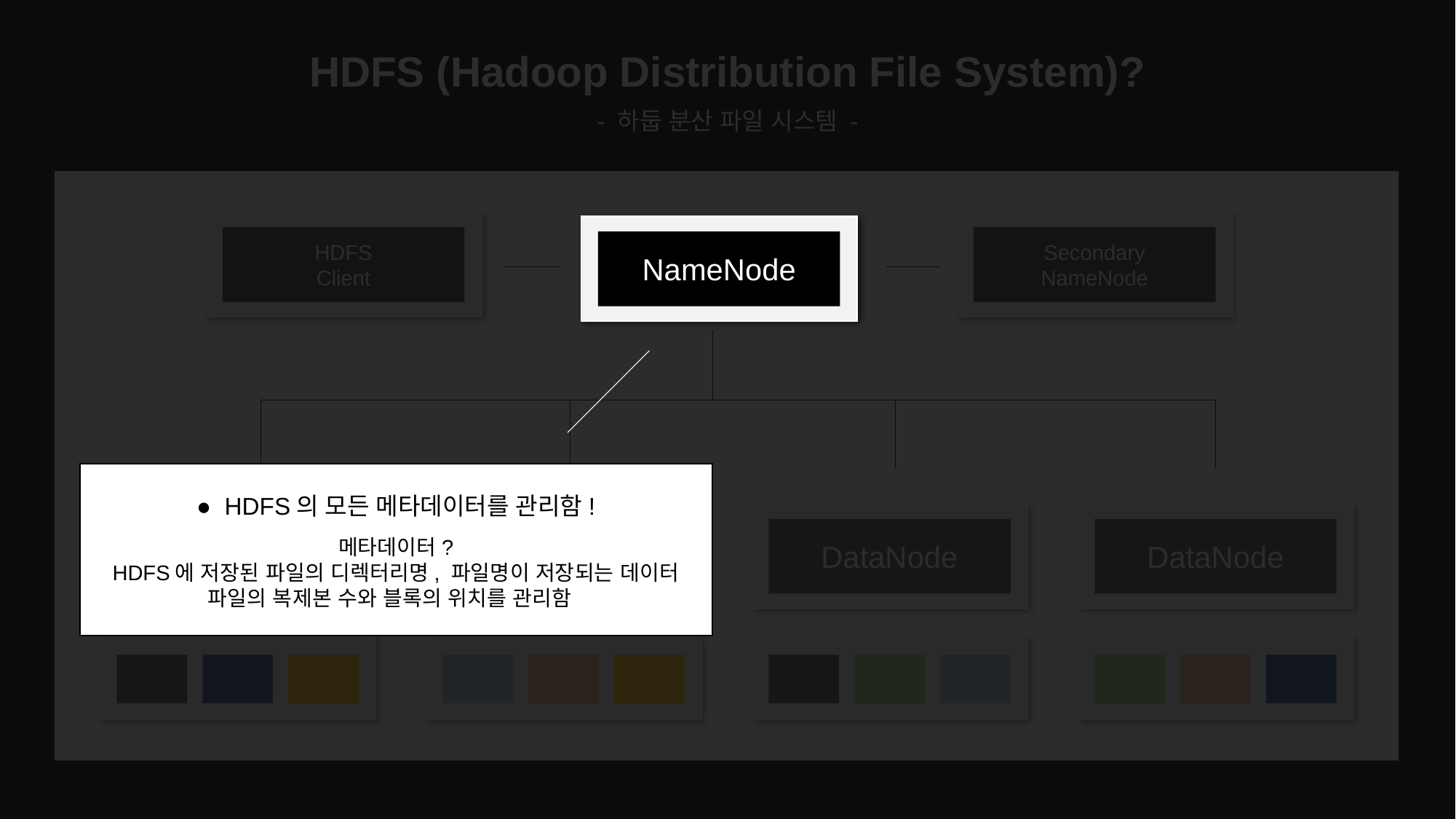

HDFS (Hadoop Distribution File System)?
- 하둡 분산 파일 시스템 -

NameNode

HDFS
Client
Secondary
NameNode
NameNode

●  HDFS의 모든 메타데이터를 관리함!

메타데이터?
HDFS에 저장된 파일의 디렉터리명, 파일명이 저장되는 데이터
파일의 복제본 수와 블록의 위치를 관리함
DataNode
DataNode
DataNode
DataNode